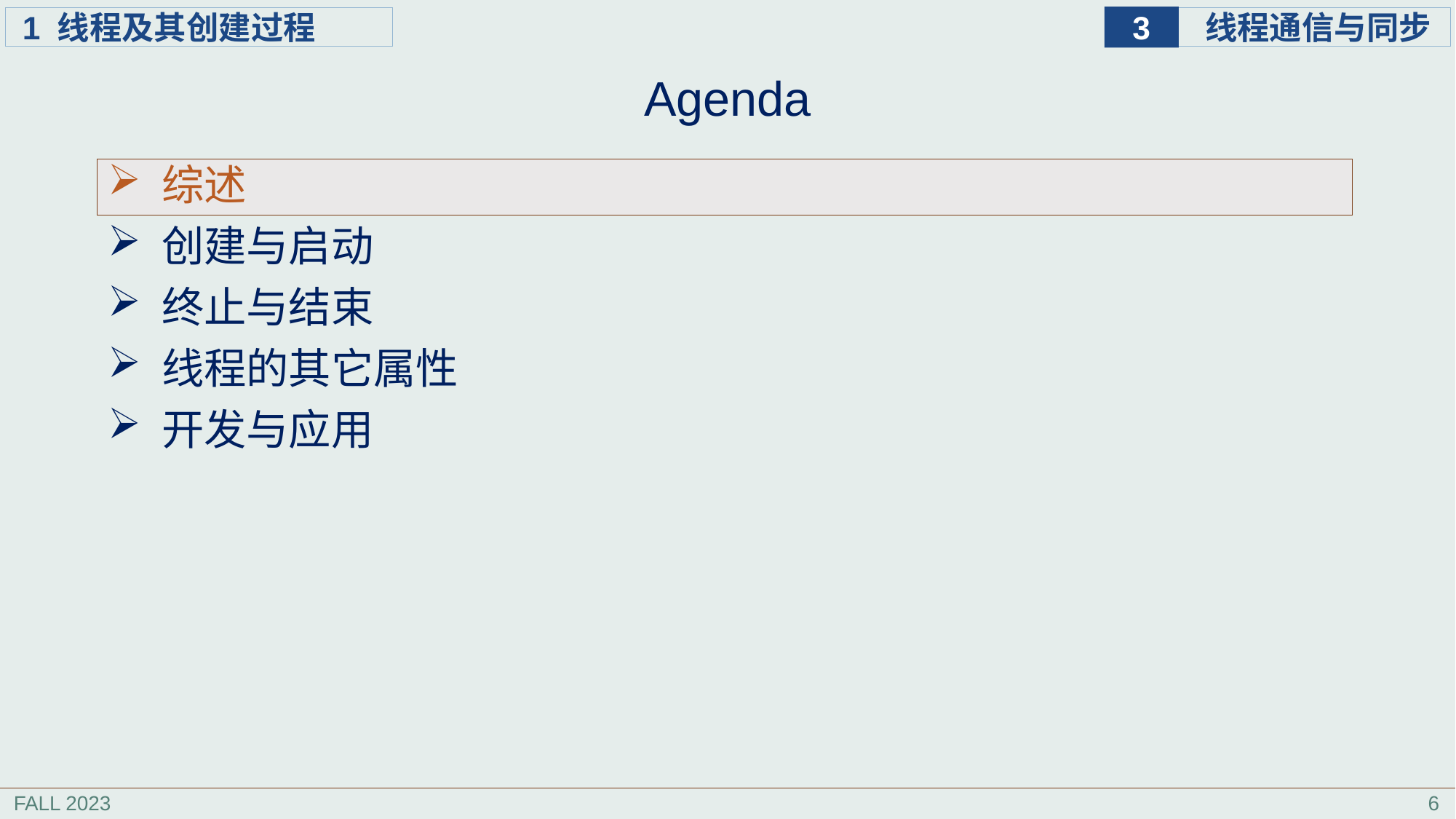

Agenda
 综述
 综述
 创建与启动
 终止与结束
 线程的其它属性
 开发与应用